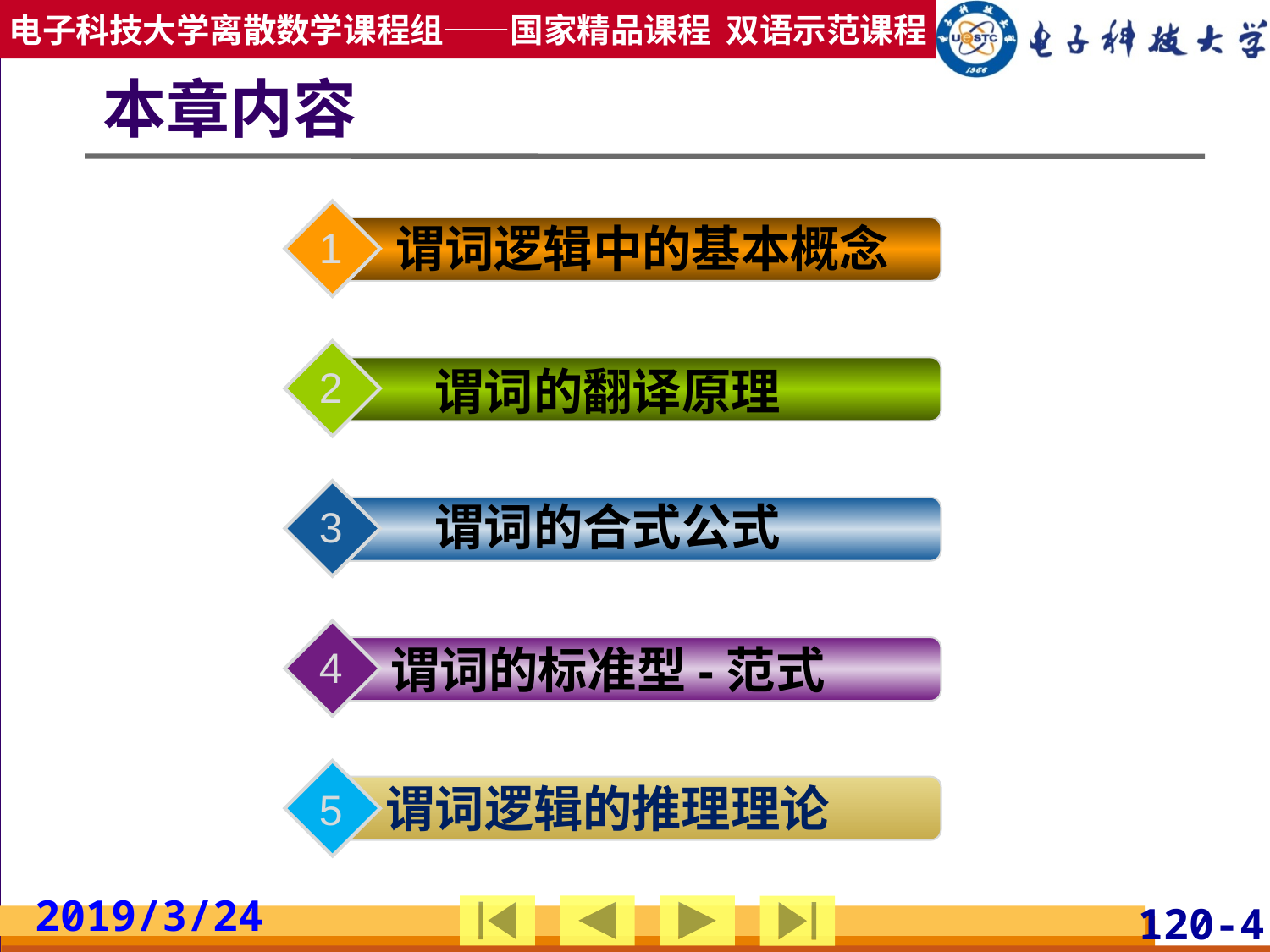

# 本章内容

谓词逻辑中的基本概念
1

谓词的翻译原理
2

谓词的合式公式
3

谓词的标准型-范式
4

谓词逻辑的推理理论
5

2019/3/24